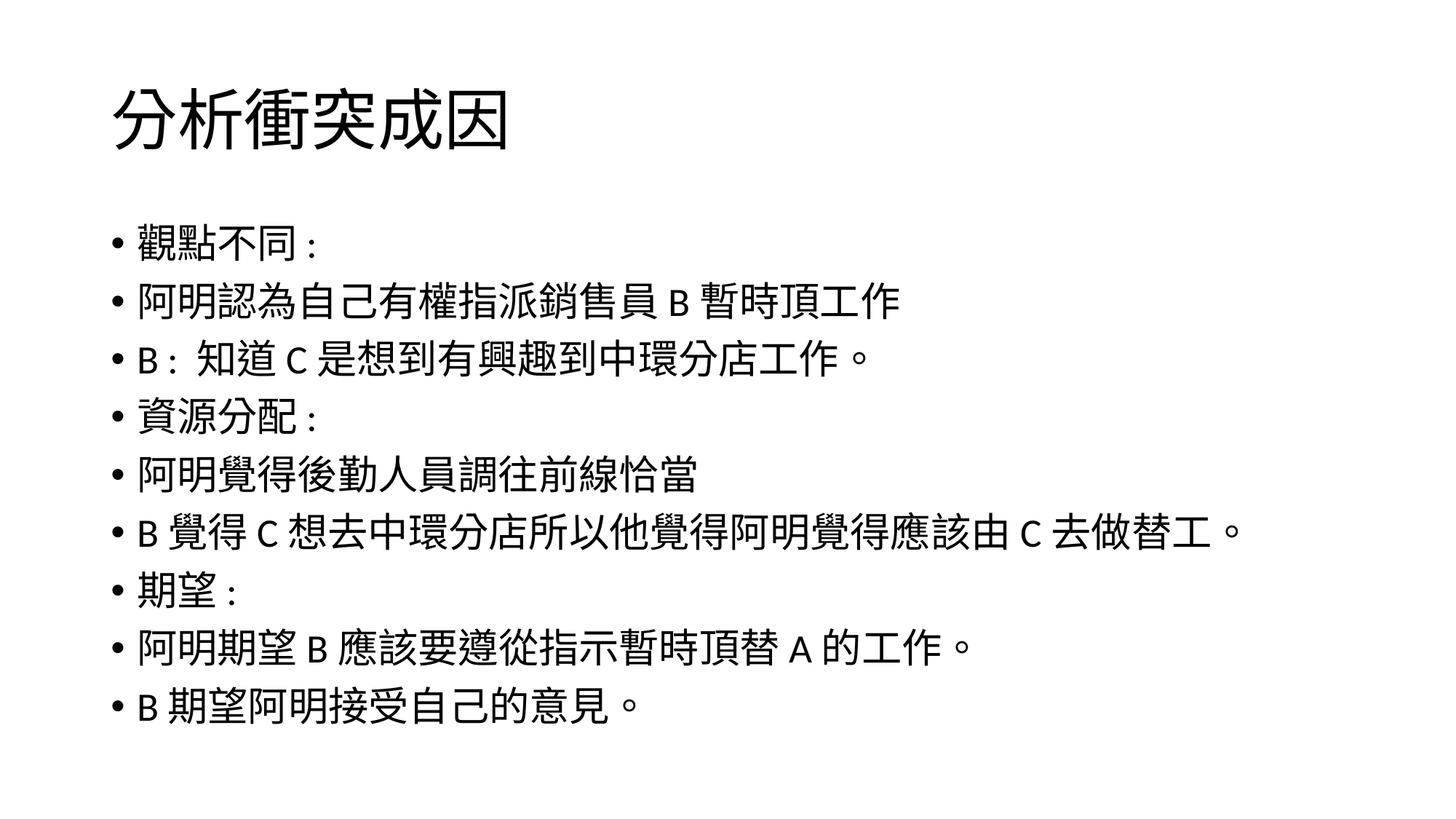

# 分析衝突成因
觀點不同:
阿明認為自己有權指派銷售員B暫時頂工作
B : 知道C是想到有興趣到中環分店工作。
資源分配:
阿明覺得後勤人員調往前線恰當
B覺得C想去中環分店所以他覺得阿明覺得應該由C去做替工。
期望:
阿明期望B應該要遵從指示暫時頂替A的工作。
B期望阿明接受自己的意見。